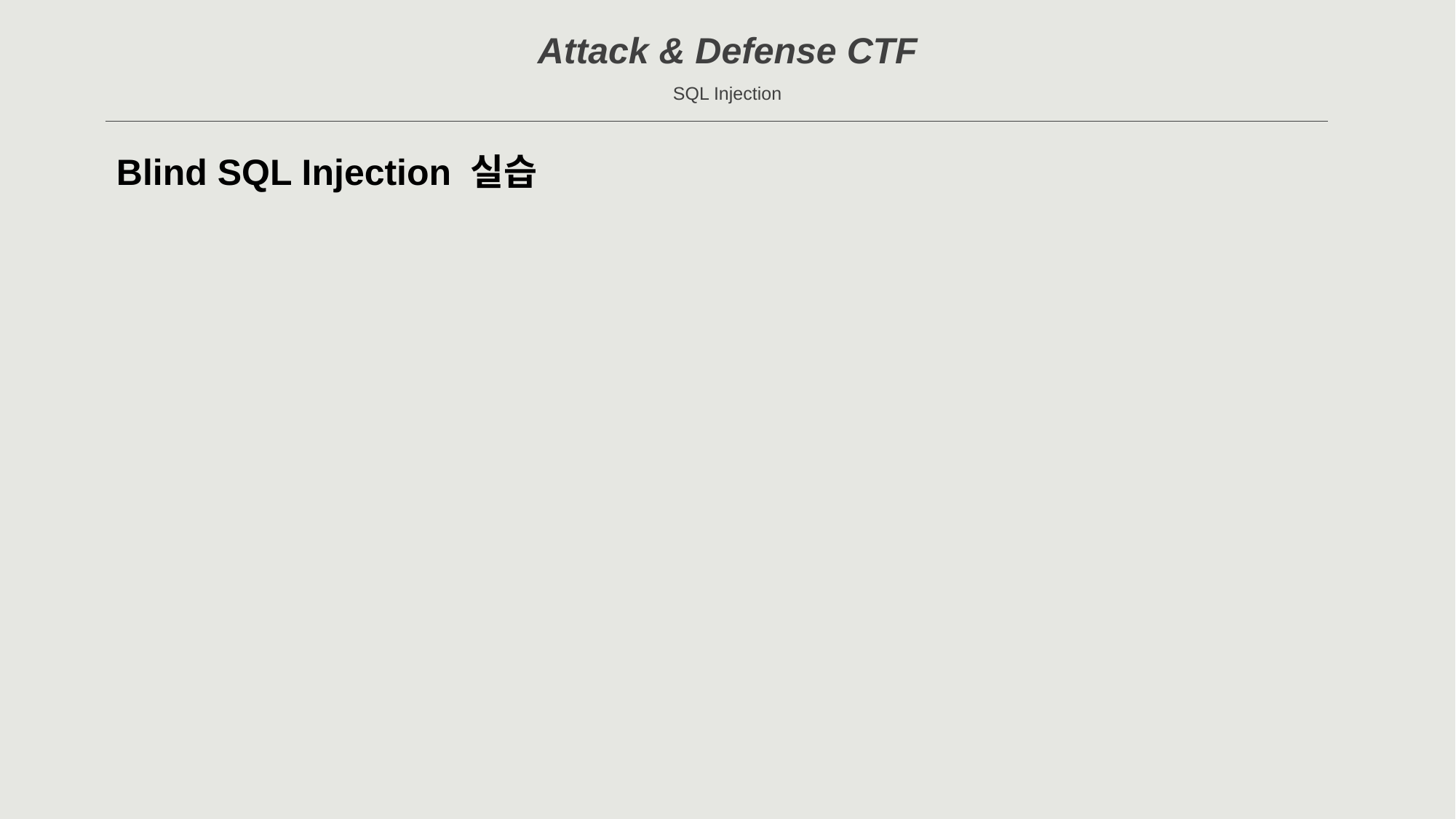

Attack & Defense CTF
SQL Injection
Blind SQL Injection 실습